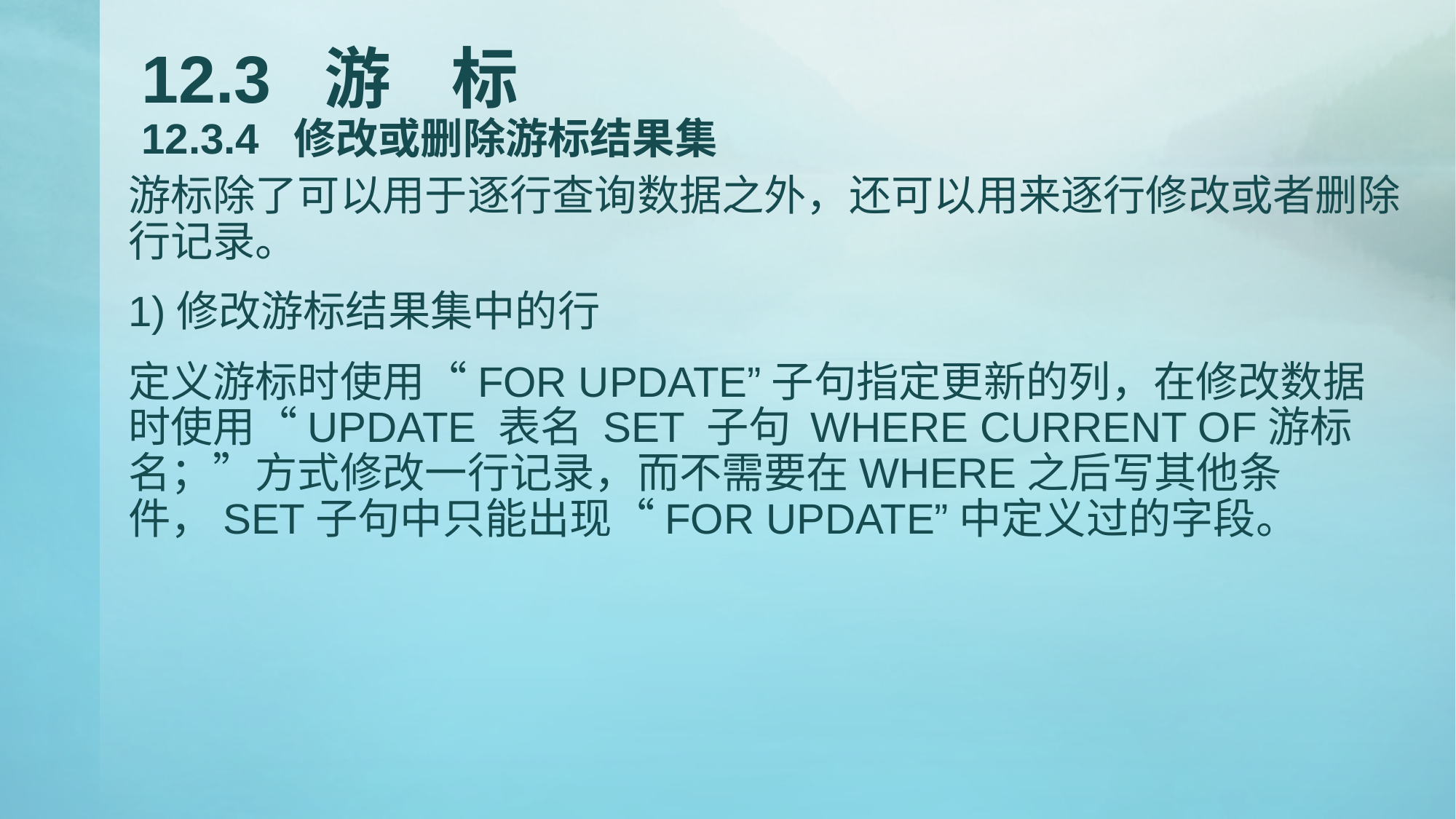

# 12.3  游    标 12.3.4  修改或删除游标结果集
游标除了可以用于逐行查询数据之外，还可以用来逐行修改或者删除行记录。
1)修改游标结果集中的行
定义游标时使用“FOR UPDATE”子句指定更新的列，在修改数据时使用“UPDATE 表名 SET 子句 WHERE CURRENT OF游标名；”方式修改一行记录，而不需要在WHERE之后写其他条件，SET子句中只能出现“FOR UPDATE”中定义过的字段。